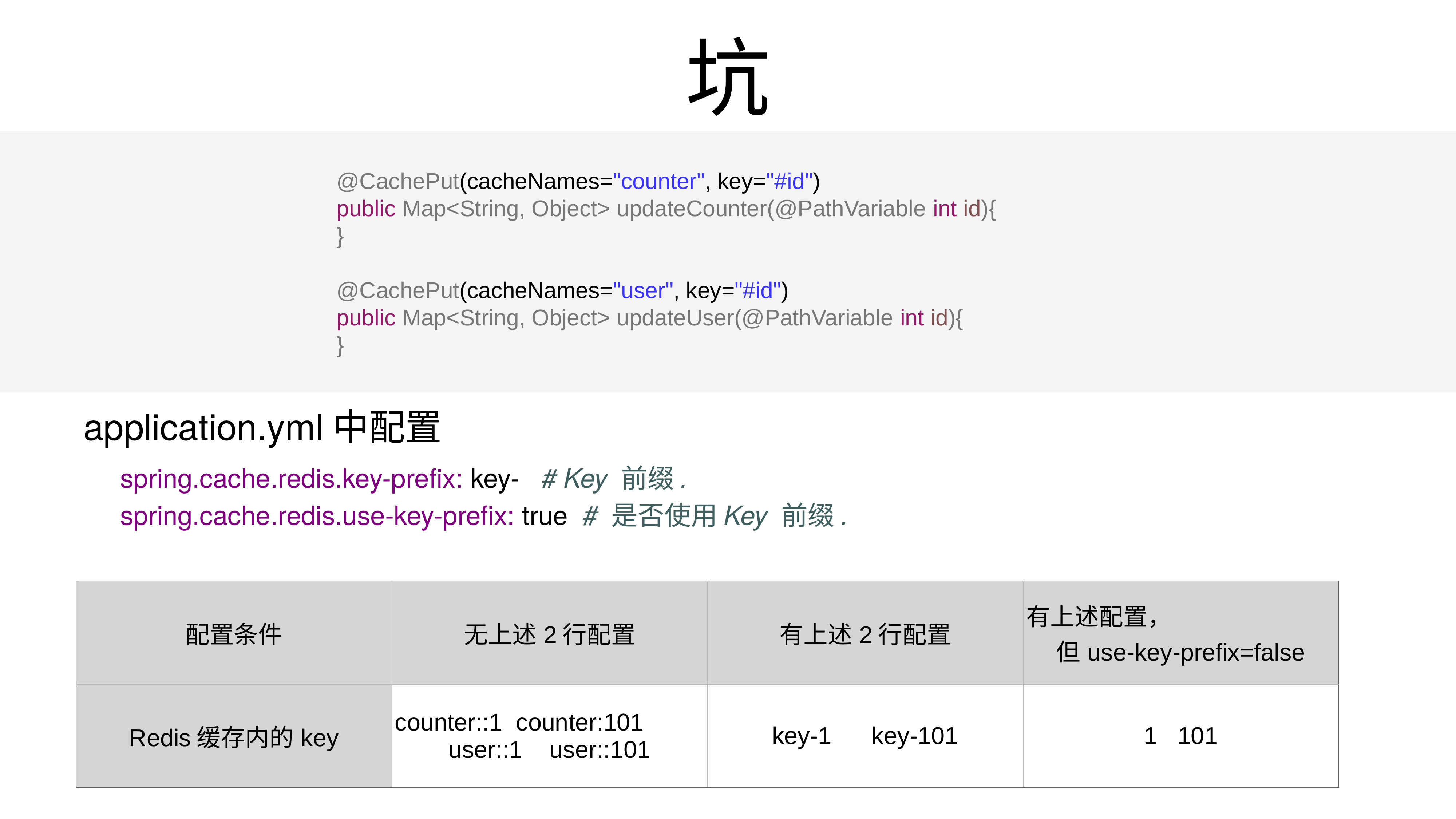

# 坑

   @CachePut(cacheNames="counter", key="#id")
   public Map<String, Object> updateCounter(@PathVariable int id){
   }

   @CachePut(cacheNames="user", key="#id")
   public Map<String, Object> updateUser(@PathVariable int id){
   }
application.yml中配置
     spring.cache.redis.key-prefix: key-   # Key 前缀.
     spring.cache.redis.use-key-prefix: true  # 是否使用Key 前缀.
| 配置条件 | 无上述2行配置 | 有上述2行配置 | 有上述配置， 但use-key-prefix=false |
| --- | --- | --- | --- |
| Redis缓存内的key | counter::1 counter:101 user::1 user::101 | key-1 key-101 | 1 101 |